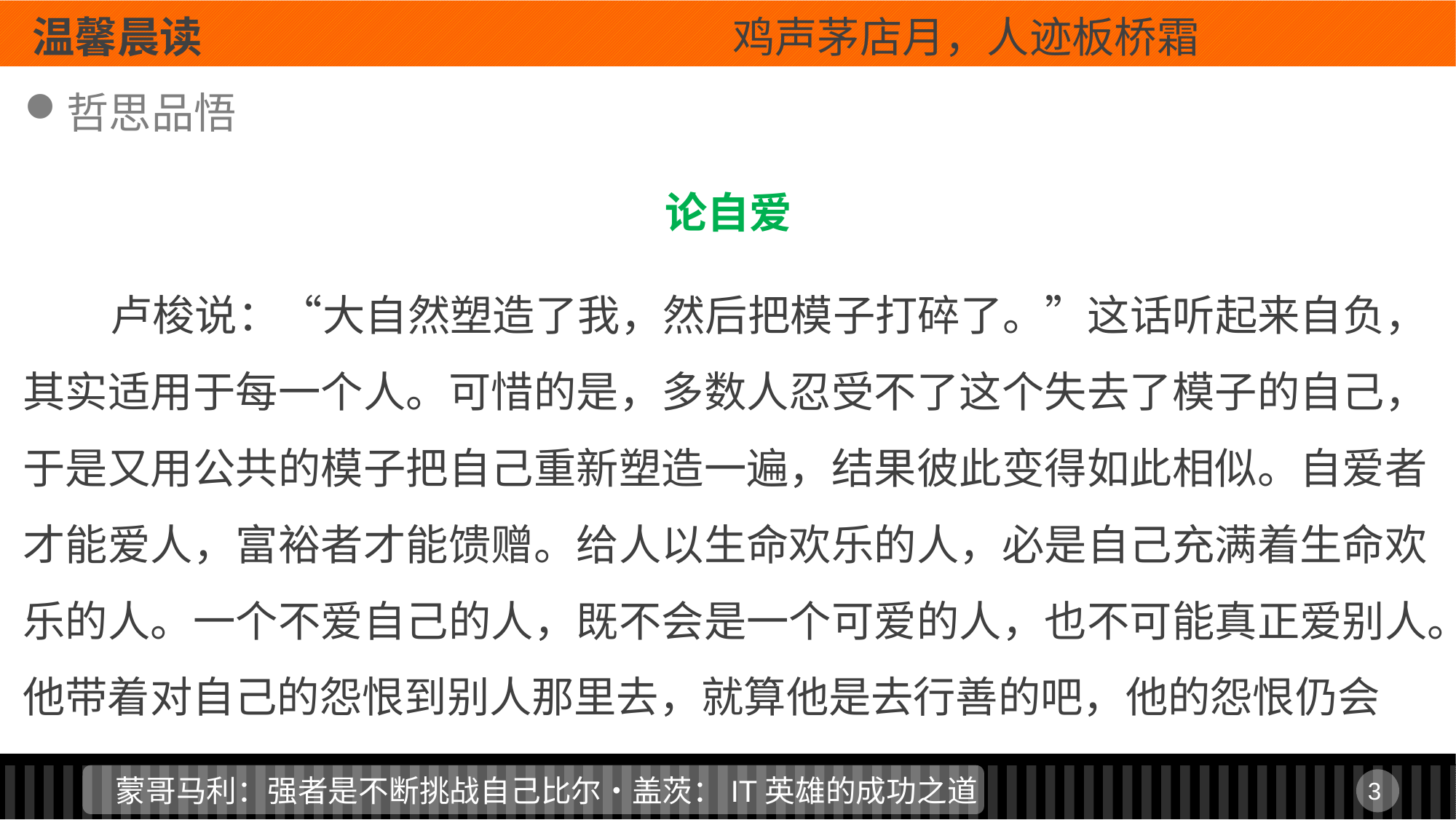

温馨晨读                                                       鸡声茅店月，人迹板桥霜
哲思品悟
论自爱
        卢梭说：“大自然塑造了我，然后把模子打碎了。”这话听起来自负，其实适用于每一个人。可惜的是，多数人忍受不了这个失去了模子的自己，于是又用公共的模子把自己重新塑造一遍，结果彼此变得如此相似。自爱者才能爱人，富裕者才能馈赠。给人以生命欢乐的人，必是自己充满着生命欢乐的人。一个不爱自己的人，既不会是一个可爱的人，也不可能真正爱别人。他带着对自己的怨恨到别人那里去，就算他是去行善的吧，他的怨恨仍会